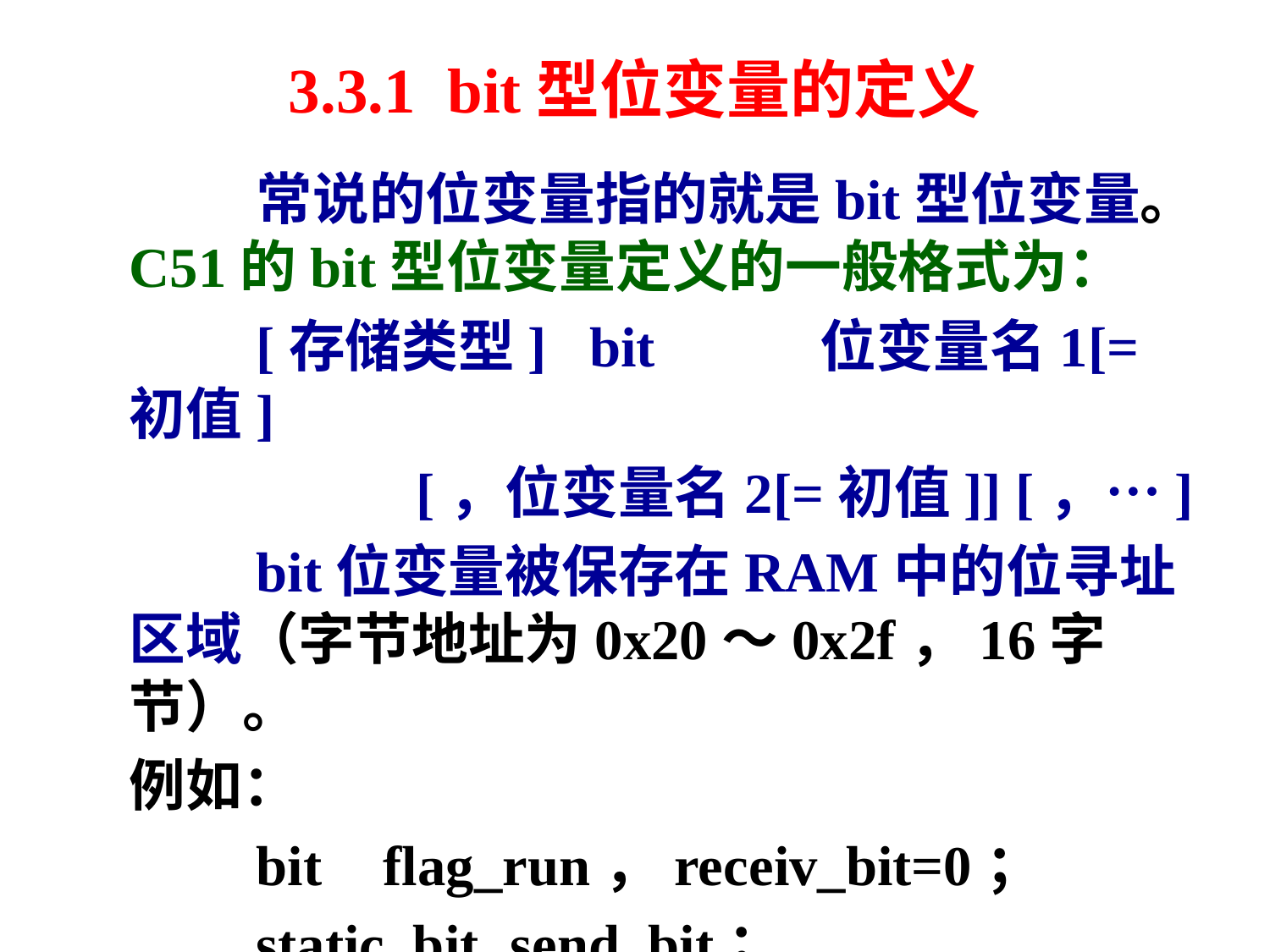

# 3.3.1  bit型位变量的定义
		常说的位变量指的就是bit型位变量。C51的bit型位变量定义的一般格式为：
		[存储类型]   bit	   位变量名1[=初值]
[，位变量名2[=初值]] [，…]
		bit位变量被保存在RAM中的位寻址区域（字节地址为0x20～0x2f，16字节）。
	例如：
		bit	flag_run，receiv_bit=0；
		static  bit	send_bit；